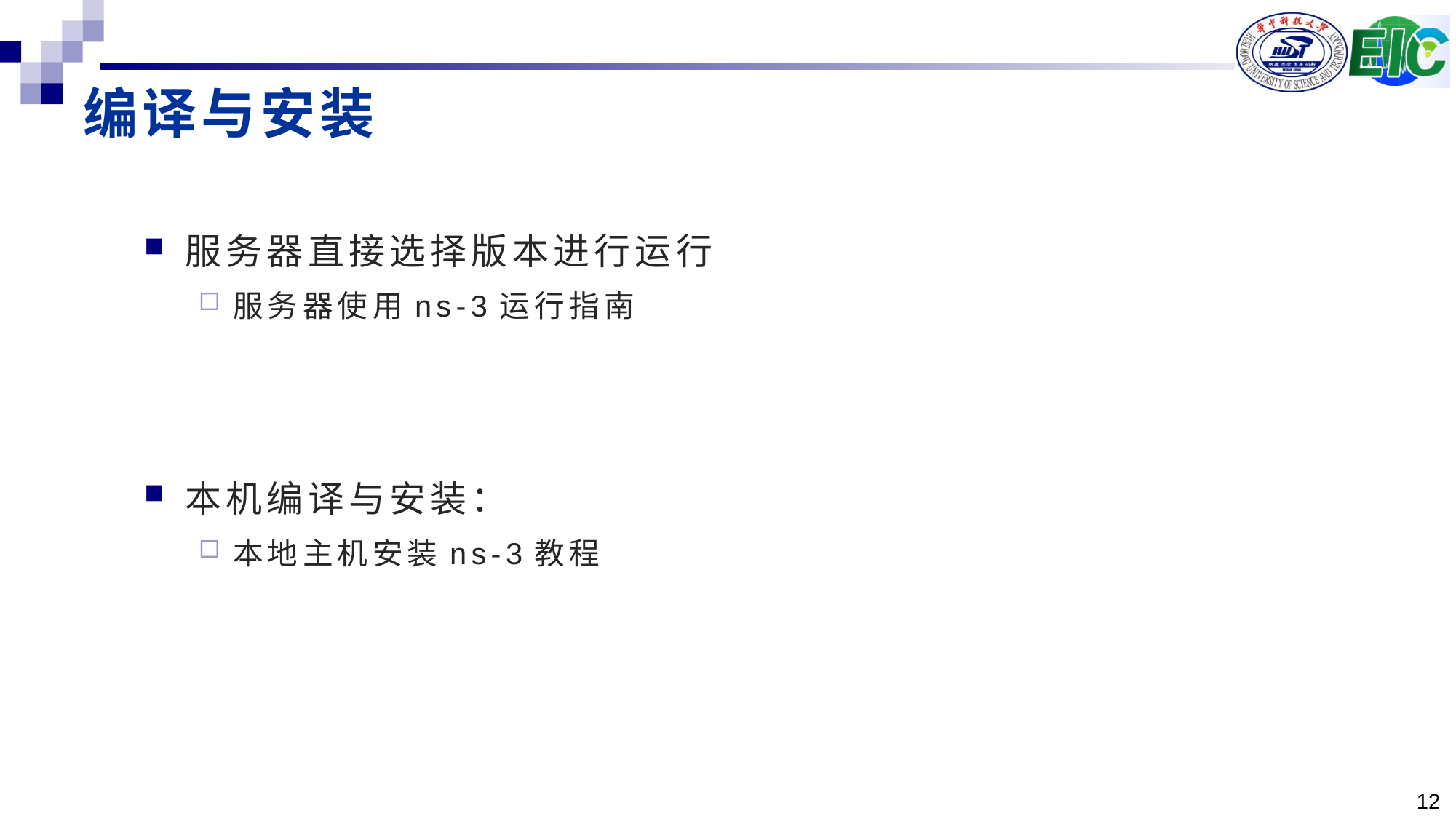

# 编译与安装
服务器直接选择版本进行运行
服务器使用ns-3运行指南

本机编译与安装：
本地主机安装ns-3教程

12